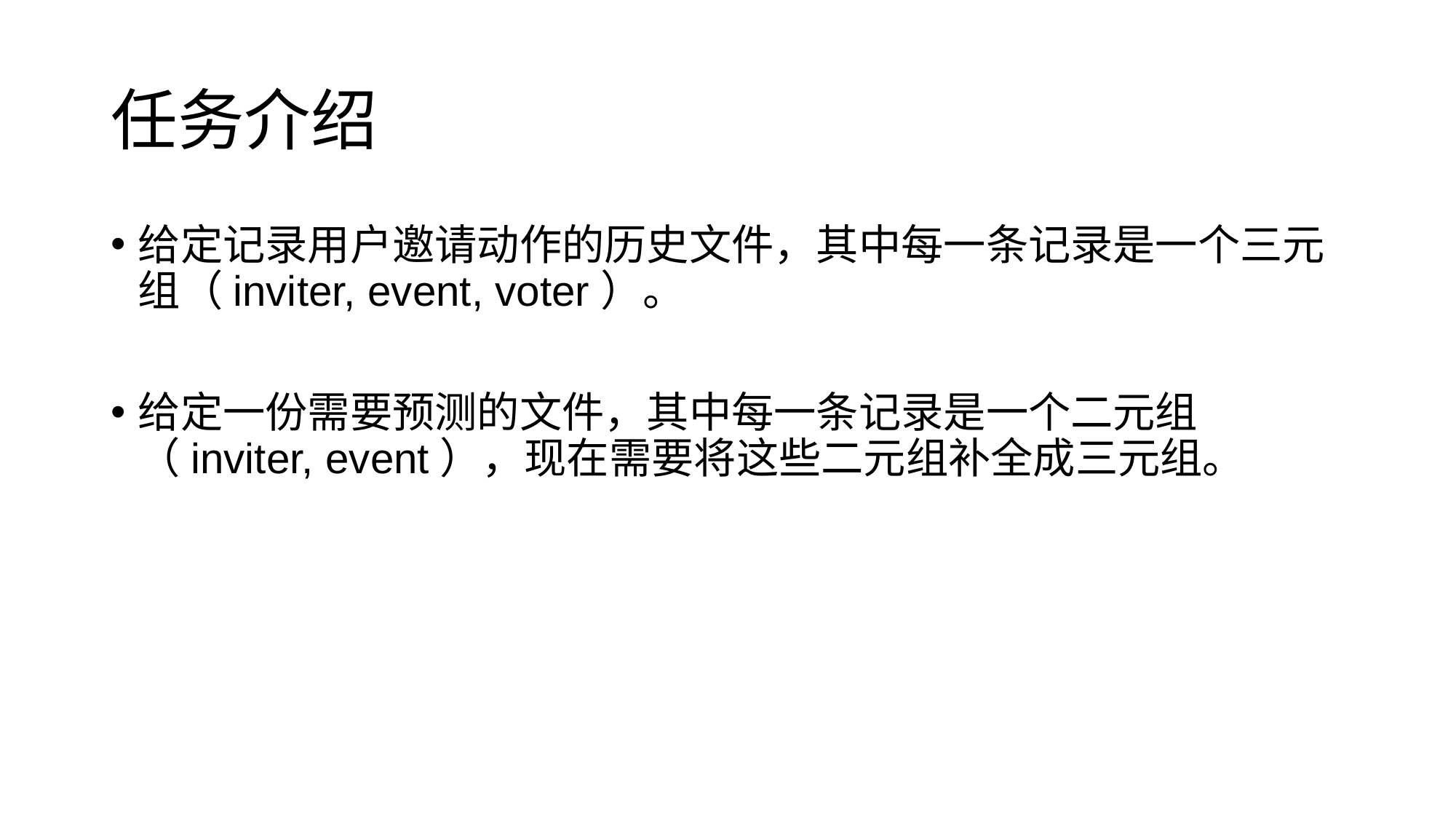

# 任务介绍
给定记录用户邀请动作的历史文件，其中每一条记录是一个三元组（inviter, event, voter）。

给定一份需要预测的文件，其中每一条记录是一个二元组（inviter, event），现在需要将这些二元组补全成三元组。